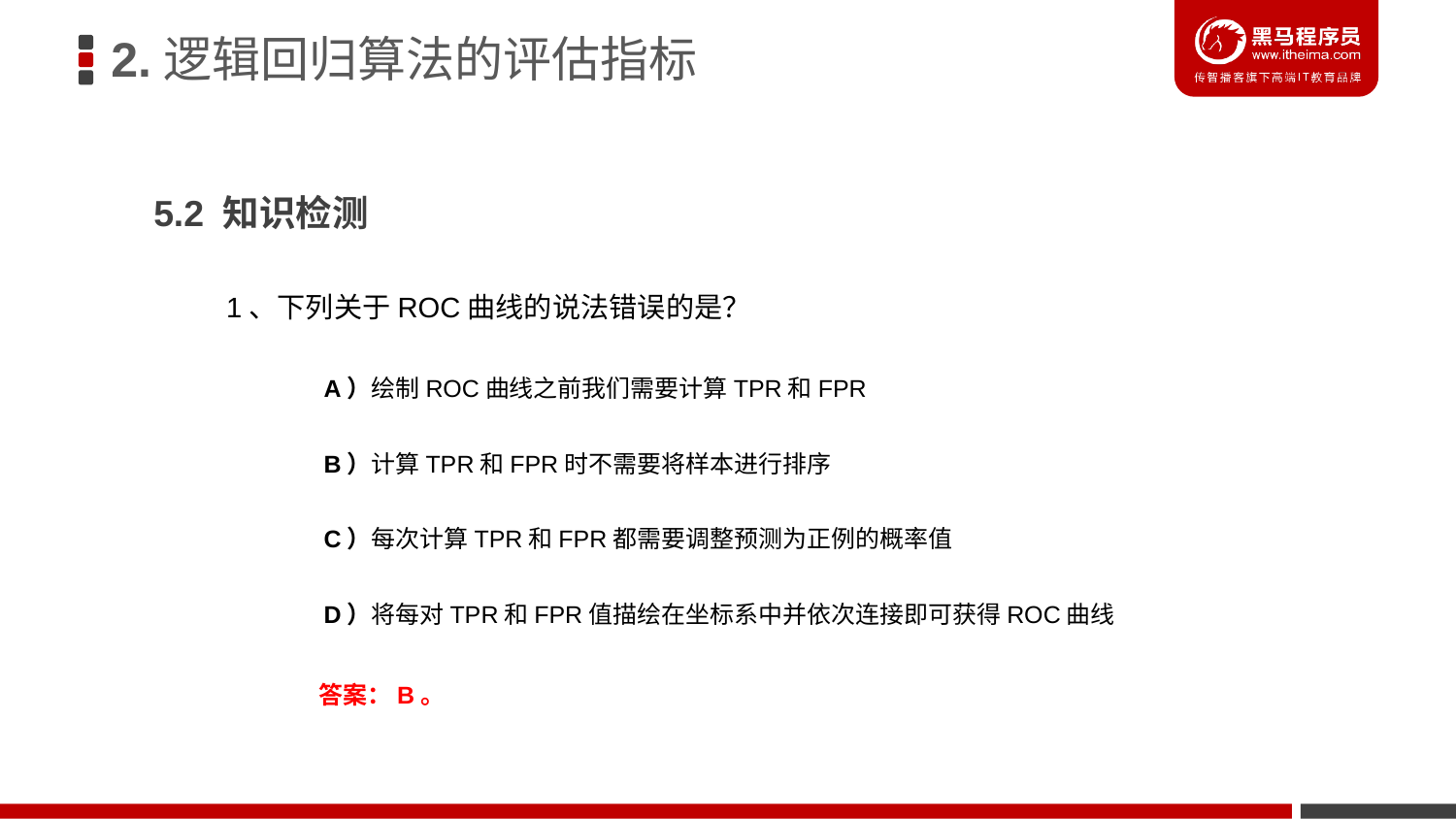

2.逻辑回归算法的评估指标
5.2 知识检测
1、下列关于ROC曲线的说法错误的是？
A）绘制ROC曲线之前我们需要计算TPR和FPR

B）计算TPR和FPR时不需要将样本进行排序

C）每次计算TPR和FPR都需要调整预测为正例的概率值

D）将每对TPR和FPR值描绘在坐标系中并依次连接即可获得ROC曲线
答案：B。